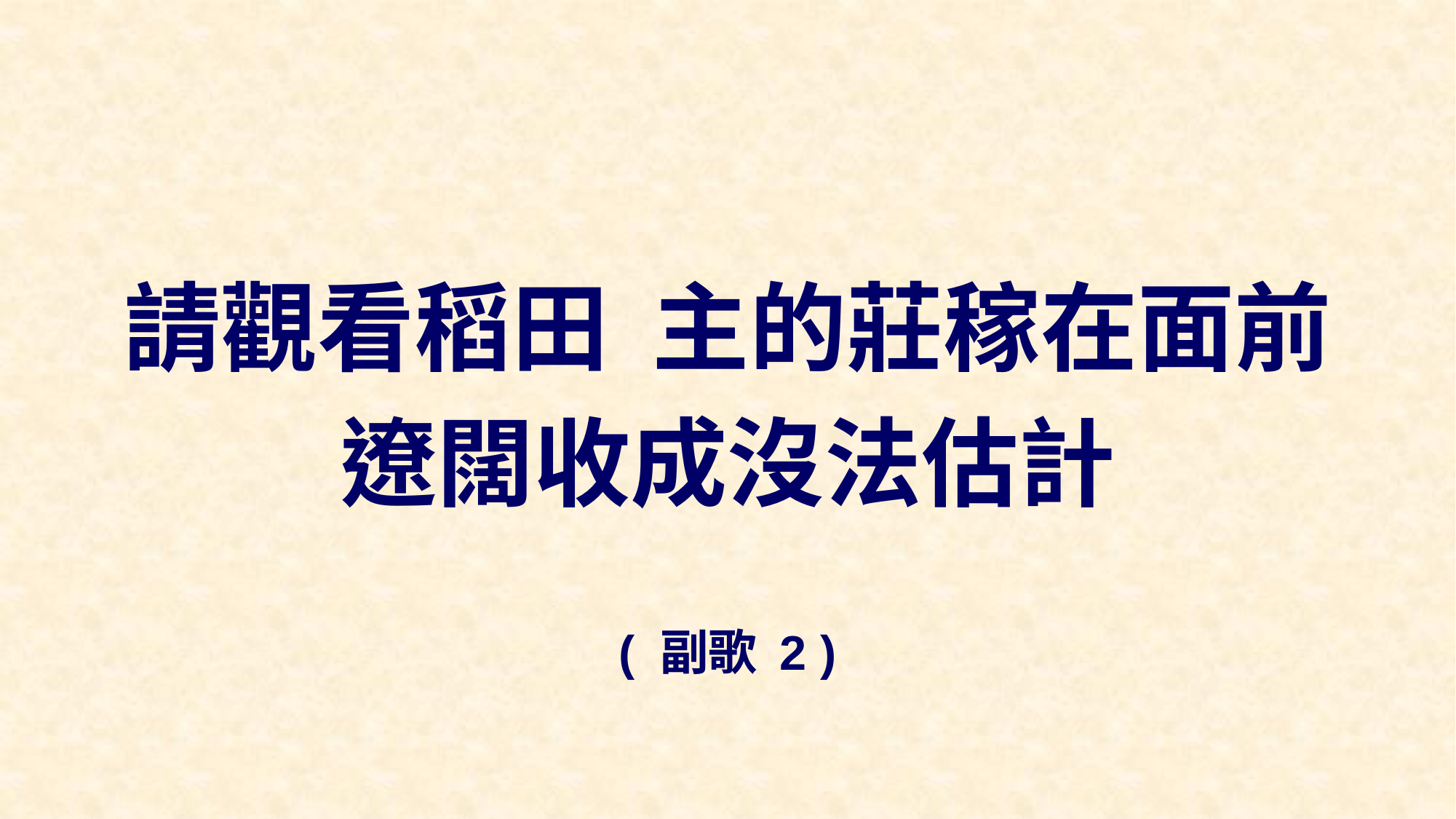

請觀看稻田  主的莊稼在面前
遼闊收成沒法估計
( 副歌 2 )